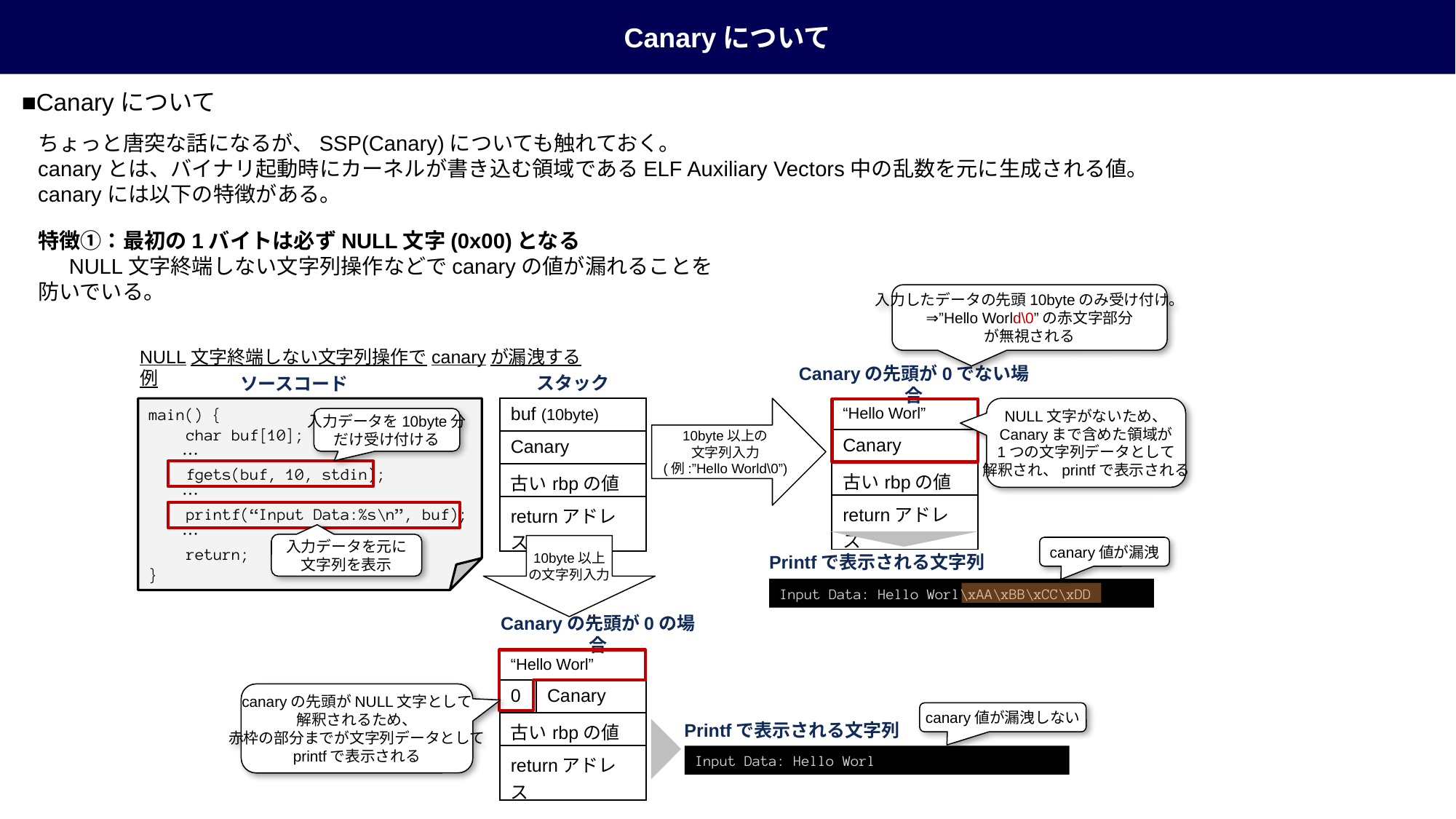

Canaryについて
■Canaryについて
ちょっと唐突な話になるが、SSP(Canary)についても触れておく。
canaryとは、バイナリ起動時にカーネルが書き込む領域であるELF Auxiliary Vectors中の乱数を元に生成される値。
canaryには以下の特徴がある。
特徴①：最初の1バイトは必ずNULL文字(0x00)となる
　 NULL文字終端しない文字列操作などでcanaryの値が漏れることを防いでいる。
入力したデータの先頭10byteのみ受け付け。
⇒”Hello World\0”の赤文字部分
が無視される
NULL文字終端しない文字列操作でcanaryが漏洩する例
スタック
ソースコード
Canaryの先頭が0でない場合
main() {
　　char buf[10];
　　…
　　fgets(buf, 10, stdin);
　　…
　　printf(“Input Data:%s\n”, buf);
　　…
　　return;
}
| buf (10byte) |
| --- |
| Canary |
| 古いrbpの値 |
| returnアドレス |
10byte以上の
文字列入力
(例:”Hello World\0”)
NULL文字がないため、
Canaryまで含めた領域が
1つの文字列データとして
解釈され、printfで表示される
| “Hello Worl” |
| --- |
| Canary |
| 古いrbpの値 |
| returnアドレス |

入力データを10byte分
だけ受け付ける

入力データを元に
文字列を表示
10byte以上
の文字列入力
canary値が漏洩
Printfで表示される文字列
Input Data: Hello Worl\xAA\xBB\xCC\xDD

Canaryの先頭が0の場合

| “Hello Worl” |  |
| --- | --- |
| 0 | Canary |
| 古いrbpの値 |  |
| returnアドレス |  |
canaryの先頭がNULL文字として
解釈されるため、
赤枠の部分までが文字列データとして
printfで表示される
canary値が漏洩しない
Printfで表示される文字列

Input Data: Hello Worl